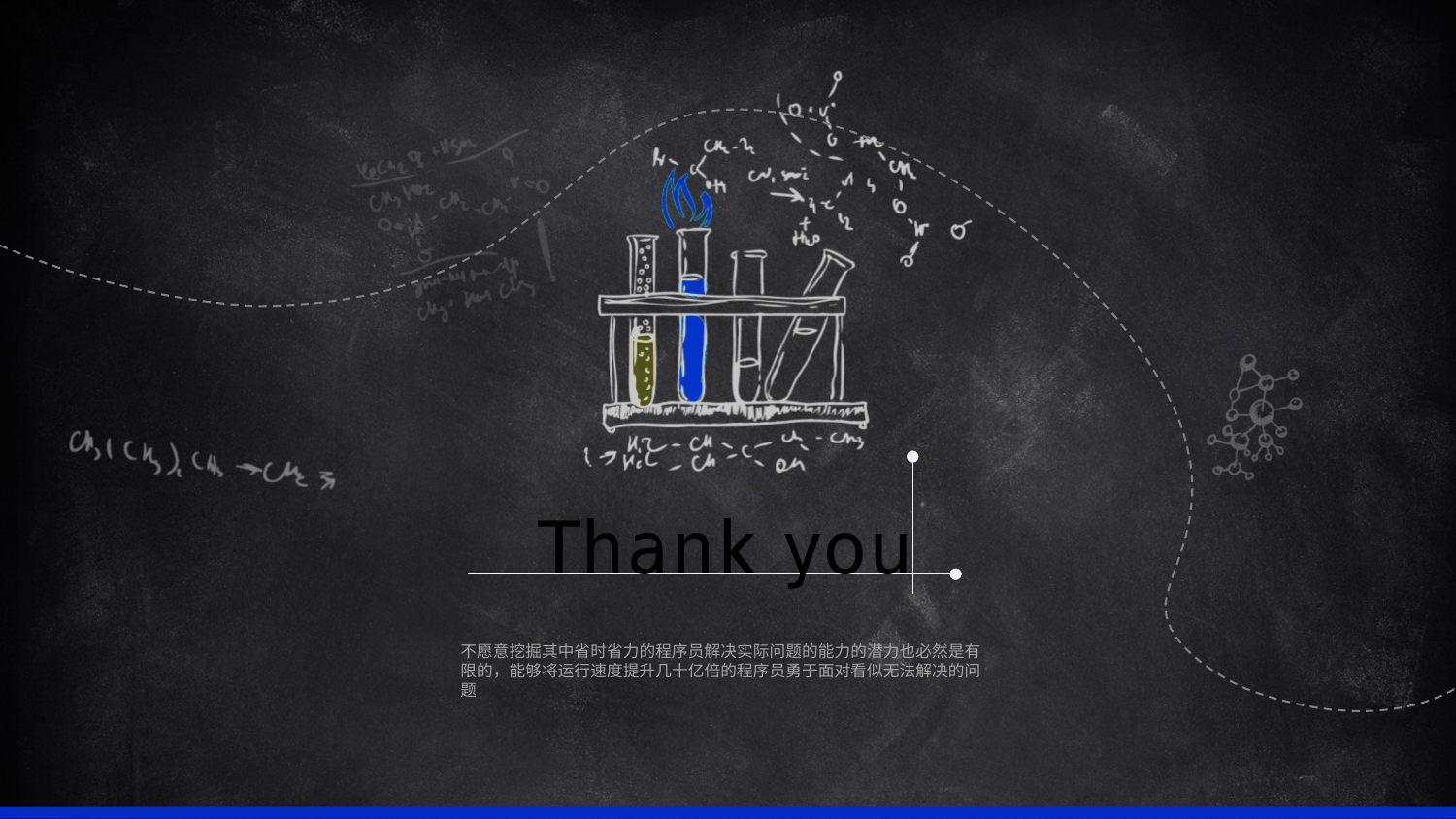

Thank you
不愿意挖掘其中省时省力的程序员解决实际问题的能力的潜力也必然是有限的，能够将运行速度提升几十亿倍的程序员勇于面对看似无法解决的问题